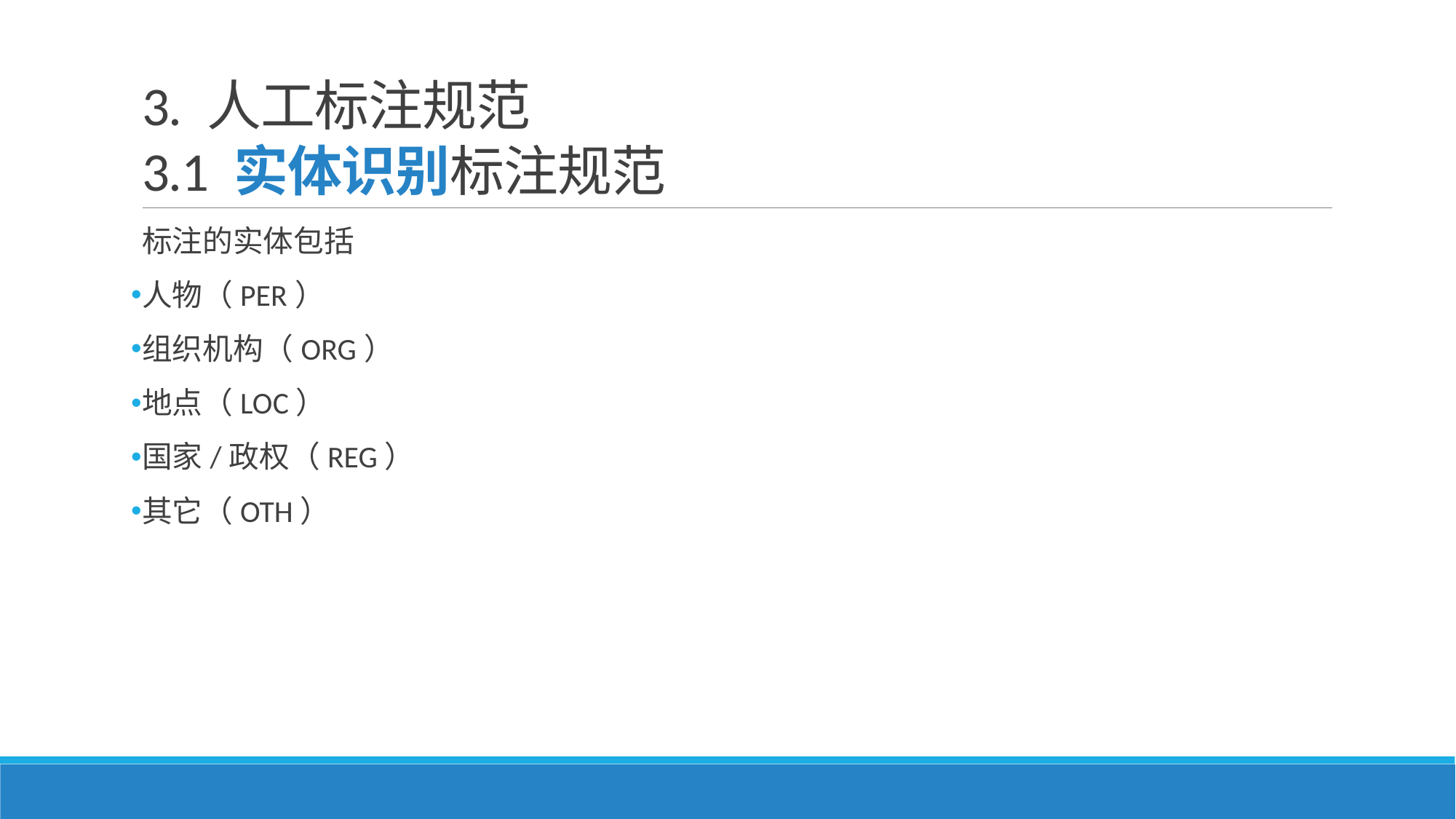

# 3. 人工标注规范 3.1 实体识别标注规范
标注的实体包括
人物（PER）
组织机构（ORG）
地点（LOC）
国家/政权（REG）
其它（OTH）